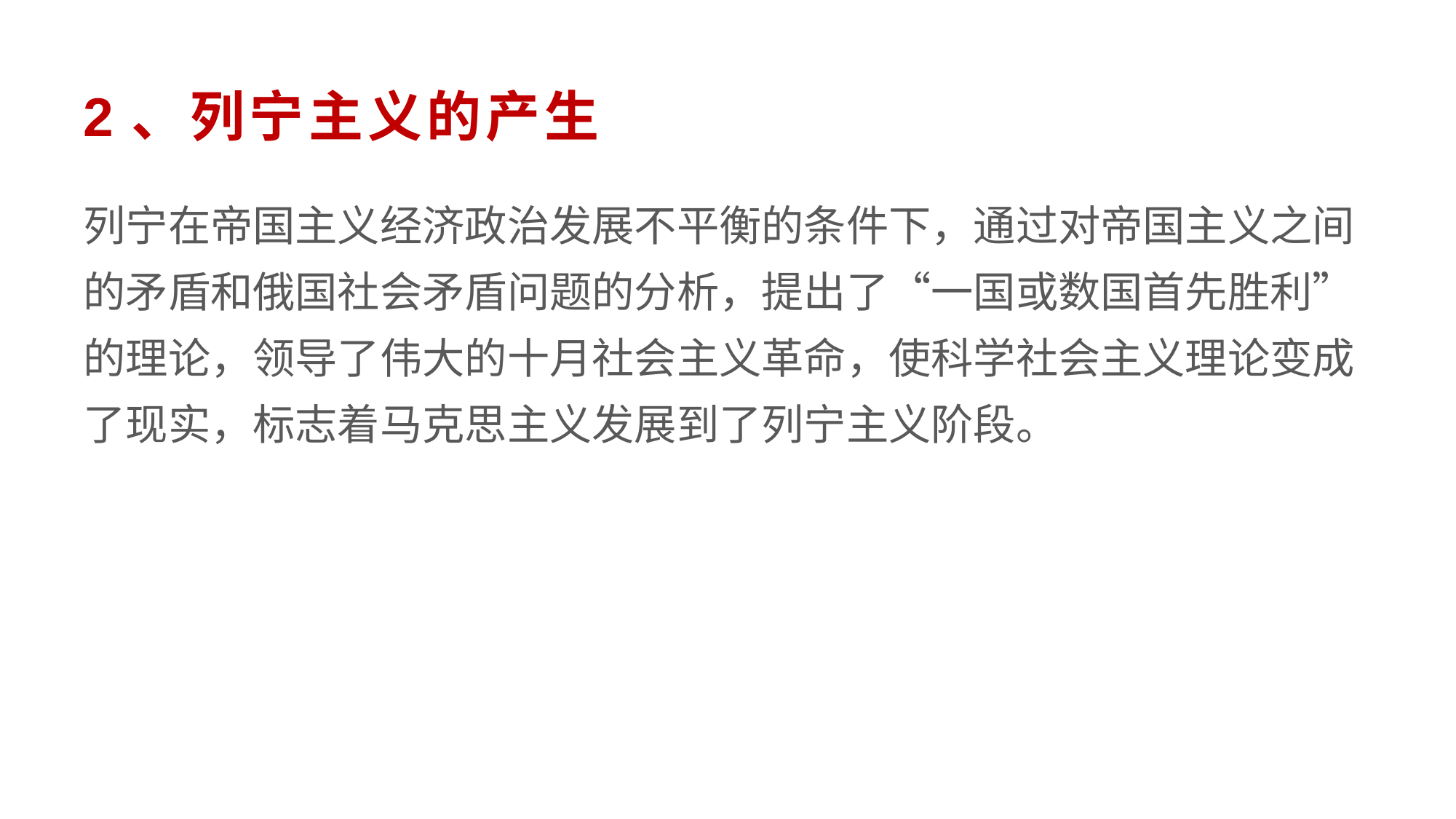

# 2、列宁主义的产生
列宁在帝国主义经济政治发展不平衡的条件下，通过对帝国主义之间的矛盾和俄国社会矛盾问题的分析，提出了“一国或数国首先胜利”的理论，领导了伟大的十月社会主义革命，使科学社会主义理论变成了现实，标志着马克思主义发展到了列宁主义阶段。